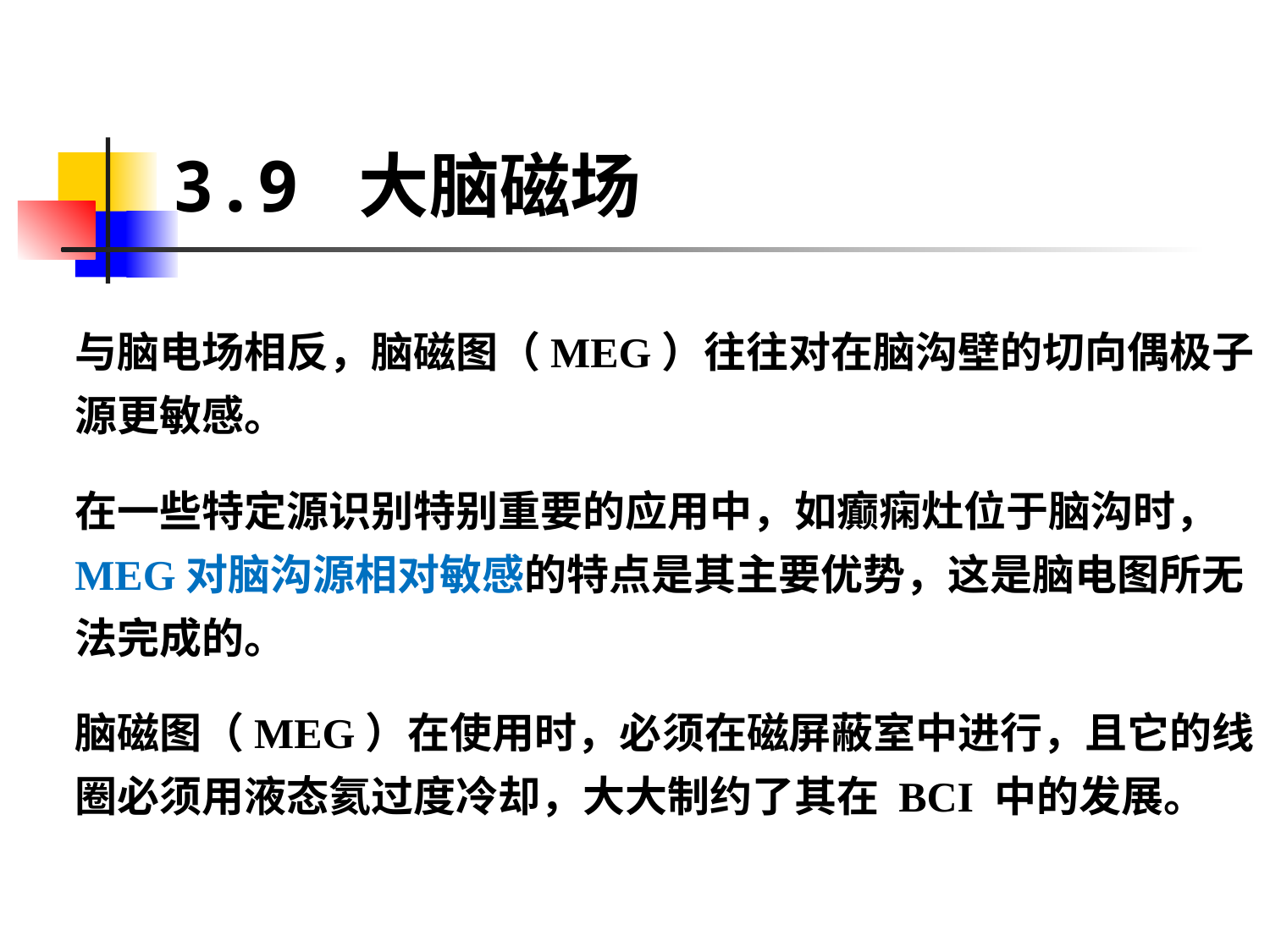

# 3.9 大脑磁场
与脑电场相反，脑磁图（MEG）往往对在脑沟壁的切向偶极子源更敏感。
在一些特定源识别特别重要的应用中，如癫痫灶位于脑沟时，MEG对脑沟源相对敏感的特点是其主要优势，这是脑电图所无法完成的。
脑磁图（MEG）在使用时，必须在磁屏蔽室中进行，且它的线圈必须用液态氦过度冷却，大大制约了其在 BCI 中的发展。